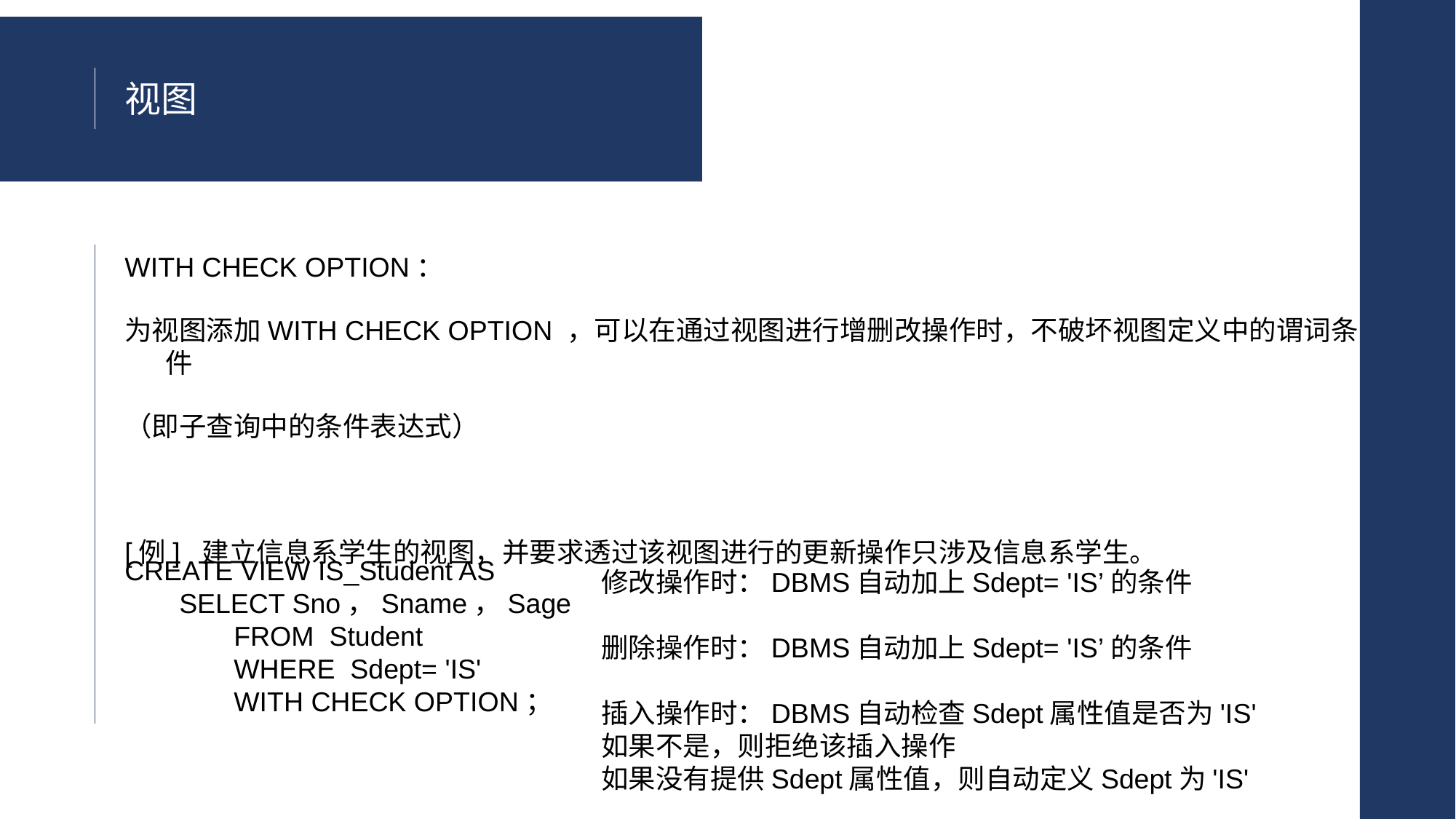

视图
WITH CHECK OPTION：
为视图添加WITH CHECK OPTION ，可以在通过视图进行增删改操作时，不破坏视图定义中的谓词条件
（即子查询中的条件表达式）

[例]  建立信息系学生的视图，并要求透过该视图进行的更新操作只涉及信息系学生。
CREATE VIEW IS_Student AS
SELECT Sno，Sname，Sage
FROM  Student
WHERE  Sdept= 'IS'
WITH CHECK OPTION；
修改操作时：DBMS自动加上Sdept= 'IS’的条件

删除操作时：DBMS自动加上Sdept= 'IS’的条件

插入操作时：DBMS自动检查Sdept属性值是否为'IS'
如果不是，则拒绝该插入操作
如果没有提供Sdept属性值，则自动定义Sdept为'IS'